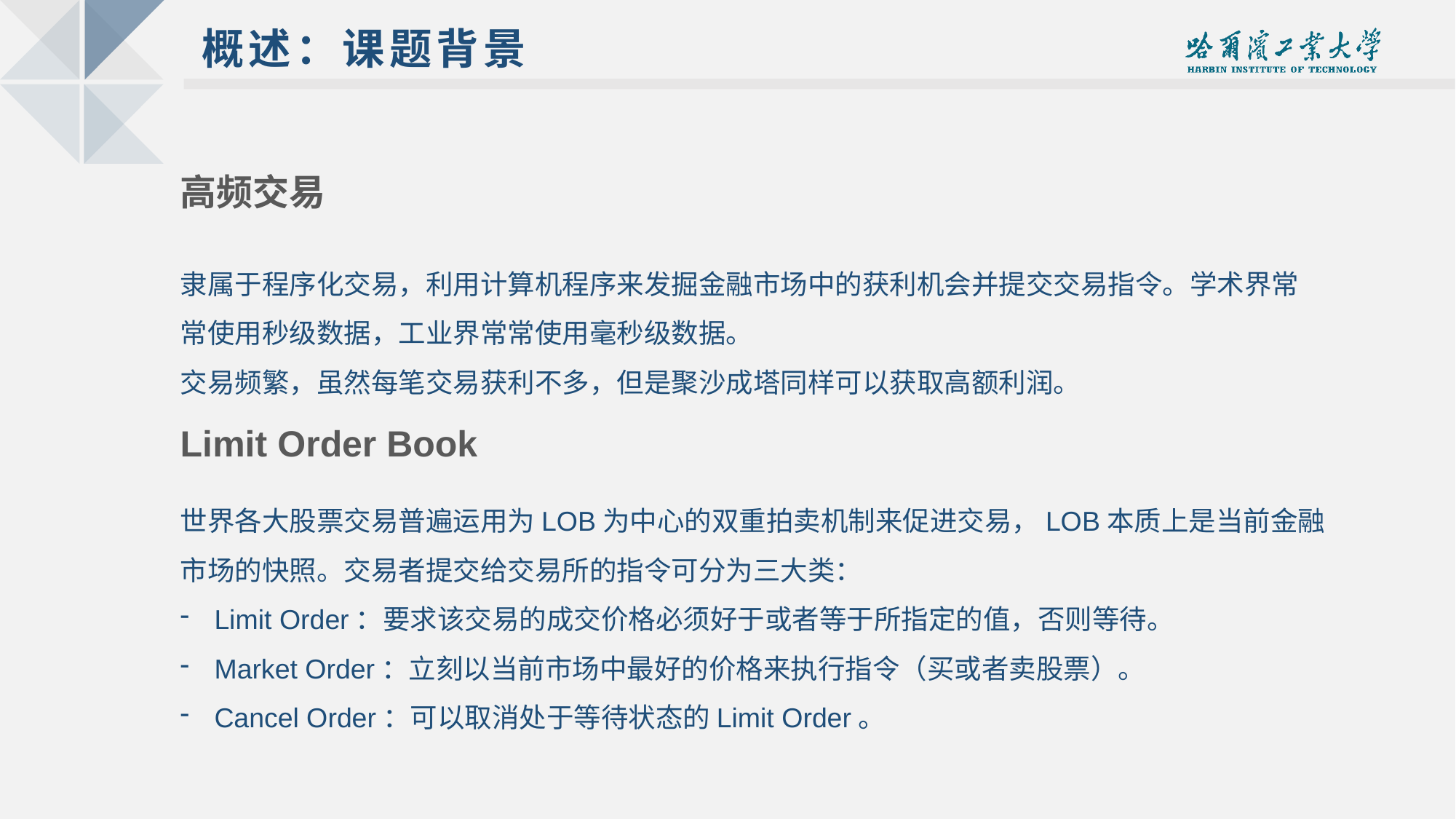

概述：课题背景

高频交易
隶属于程序化交易，利用计算机程序来发掘金融市场中的获利机会并提交交易指令。学术界常常使用秒级数据，工业界常常使用毫秒级数据。
交易频繁，虽然每笔交易获利不多，但是聚沙成塔同样可以获取高额利润。
Limit Order Book
世界各大股票交易普遍运用为LOB为中心的双重拍卖机制来促进交易，LOB本质上是当前金融市场的快照。交易者提交给交易所的指令可分为三大类：
Limit Order：要求该交易的成交价格必须好于或者等于所指定的值，否则等待。
Market Order：立刻以当前市场中最好的价格来执行指令（买或者卖股票）。
Cancel Order：可以取消处于等待状态的Limit Order。